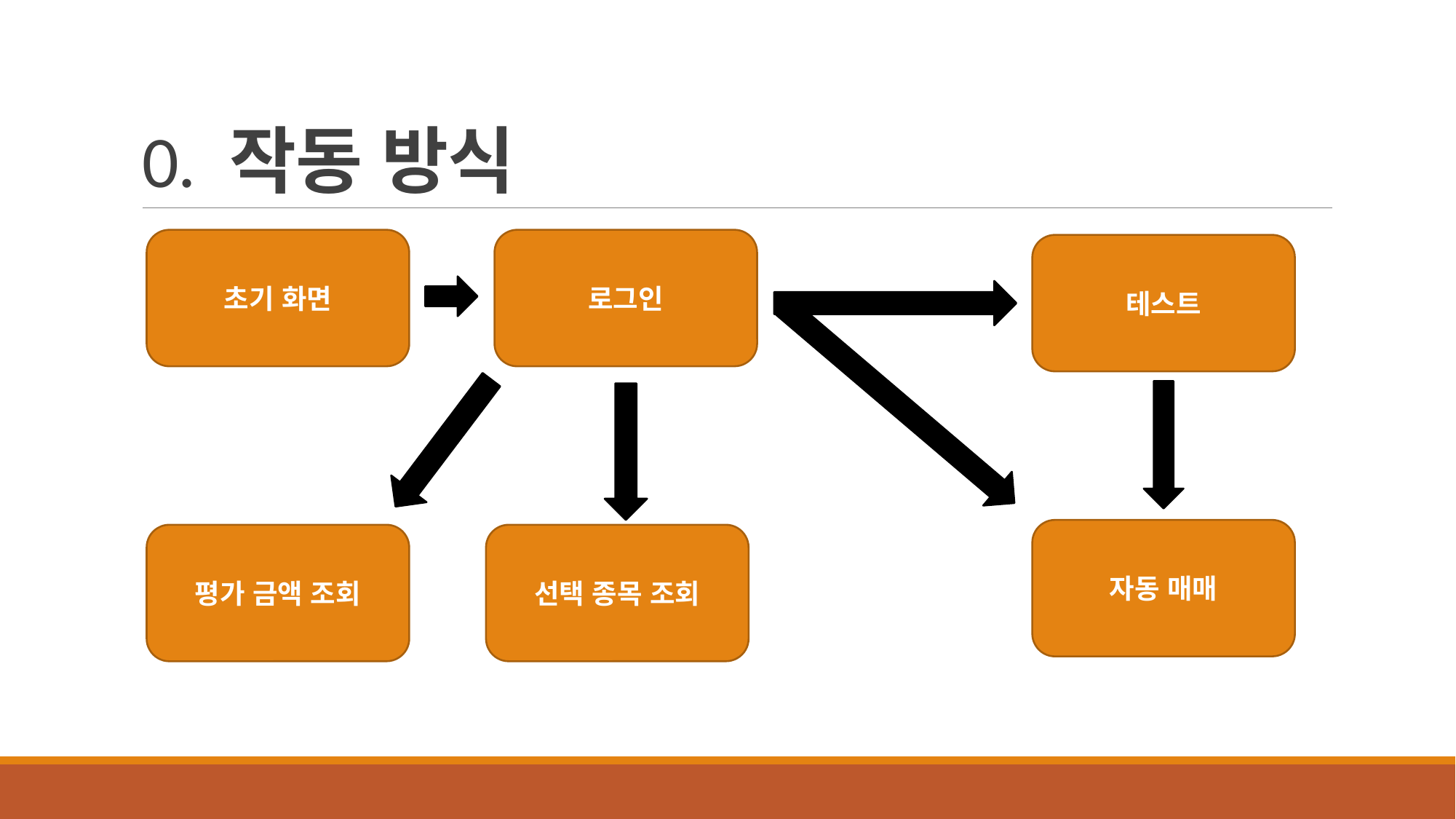

# 0. 작동 방식
초기 화면
로그인
테스트

자동 매매
평가 금액 조회
선택 종목 조회